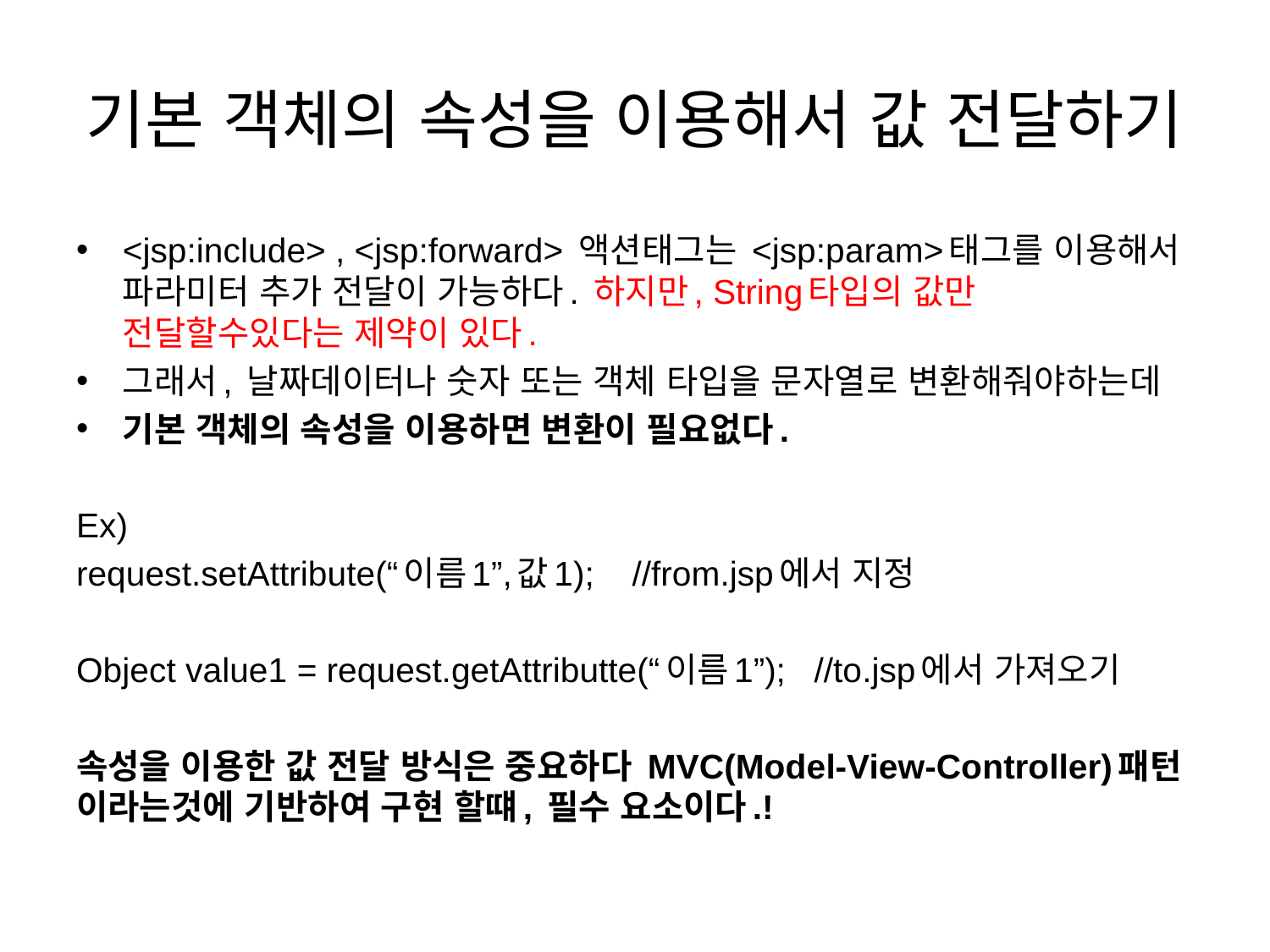

# 기본 객체의 속성을 이용해서 값 전달하기
<jsp:include> , <jsp:forward> 액션태그는 <jsp:param>태그를 이용해서 파라미터 추가 전달이 가능하다. 하지만, String타입의 값만 전달할수있다는 제약이 있다.
그래서, 날짜데이터나 숫자 또는 객체 타입을 문자열로 변환해줘야하는데
기본 객체의 속성을 이용하면 변환이 필요없다.

Ex)
request.setAttribute(“이름1”,값1);    //from.jsp에서 지정

Object value1 = request.getAttributte(“이름1”);   //to.jsp에서 가져오기

속성을 이용한 값 전달 방식은 중요하다 MVC(Model-View-Controller)패턴 이라는것에 기반하여 구현 할떄, 필수 요소이다.!